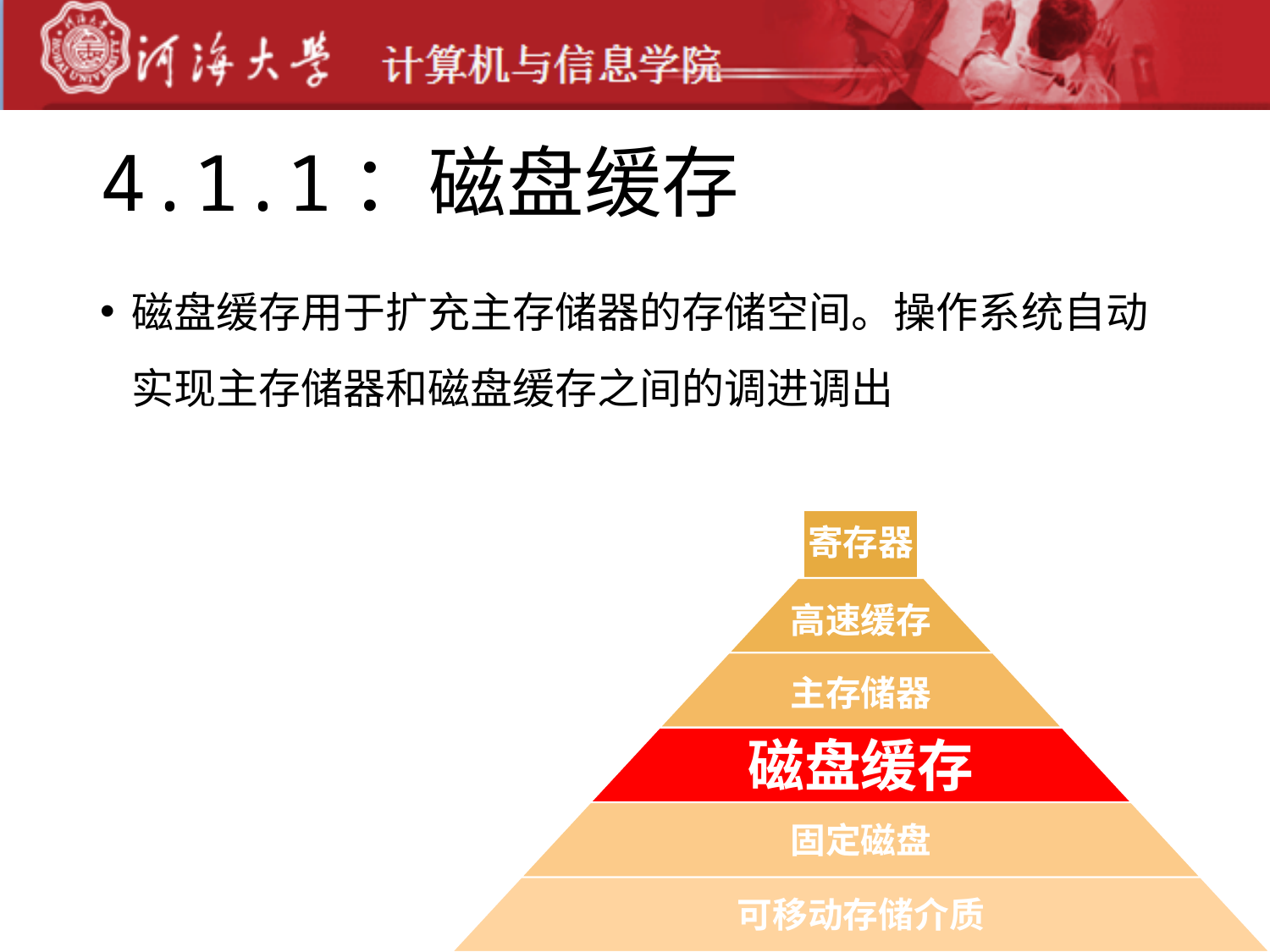

# 4.1.1：磁盘缓存
磁盘缓存用于扩充主存储器的存储空间。操作系统自动实现主存储器和磁盘缓存之间的调进调出

寄存器
高速缓存
主存储器
磁盘缓存
固定磁盘
可移动存储介质